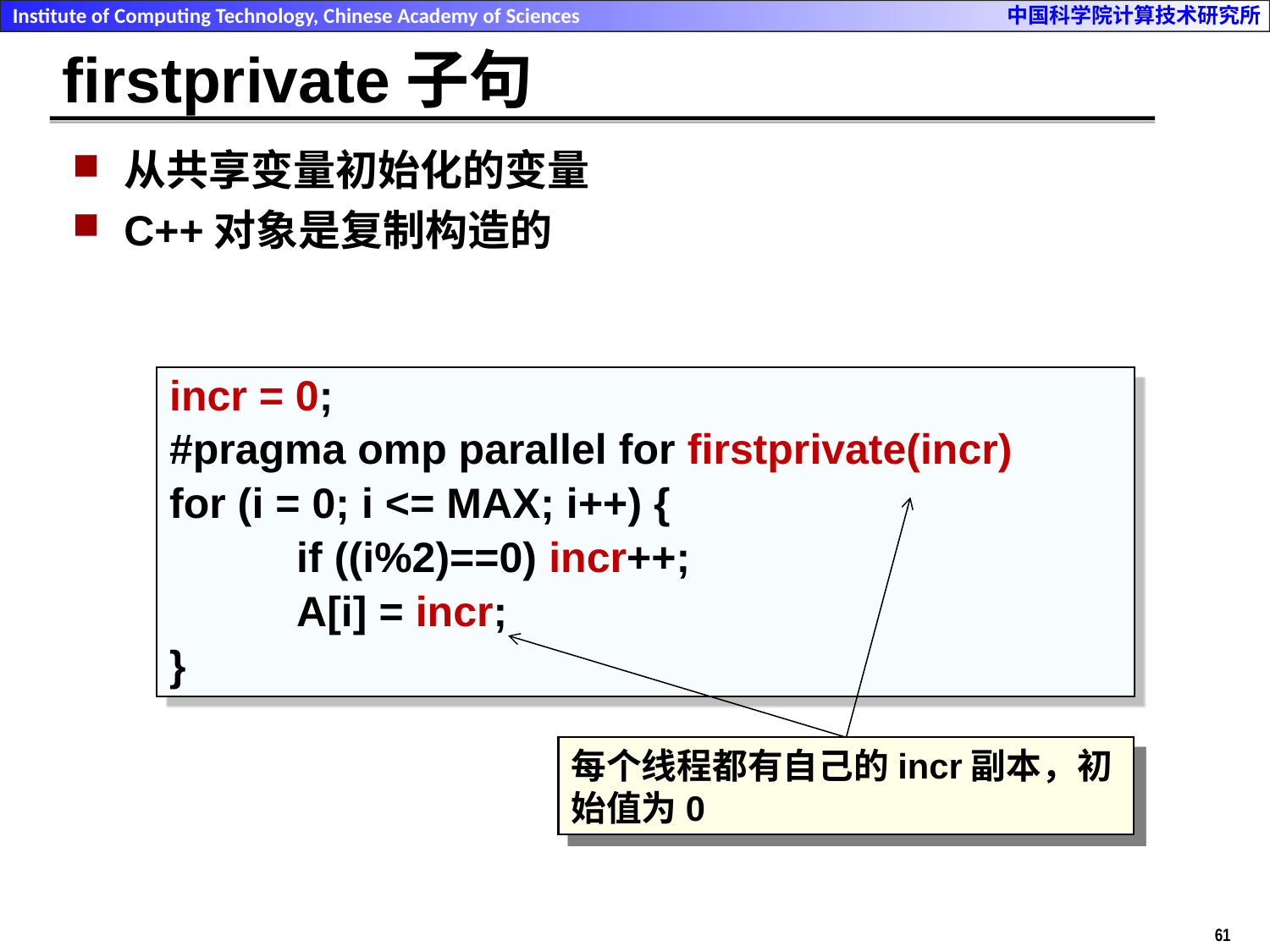

# firstprivate子句
从共享变量初始化的变量
C++对象是复制构造的
incr = 0;
#pragma omp parallel for firstprivate(incr)
for (i = 0; i <= MAX; i++) {
	if ((i%2)==0) incr++;
	A[i] = incr;
}
每个线程都有自己的incr副本，初始值为0